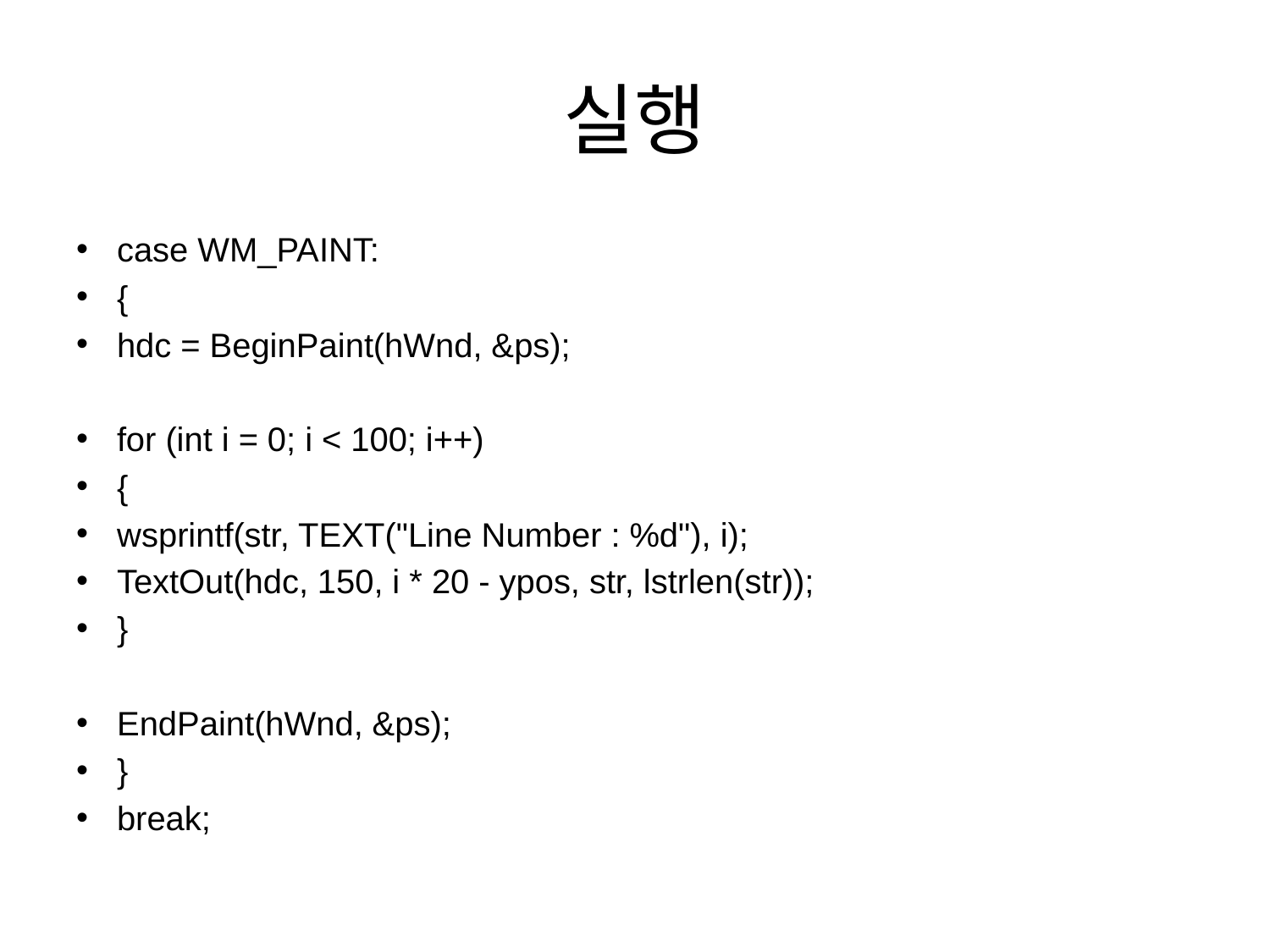

# 실행
case WM_PAINT:
{
hdc = BeginPaint(hWnd, &ps);

for (int i = 0; i < 100; i++)
{
wsprintf(str, TEXT("Line Number : %d"), i);
TextOut(hdc, 150, i * 20 - ypos, str, lstrlen(str));
}

EndPaint(hWnd, &ps);
}
break;